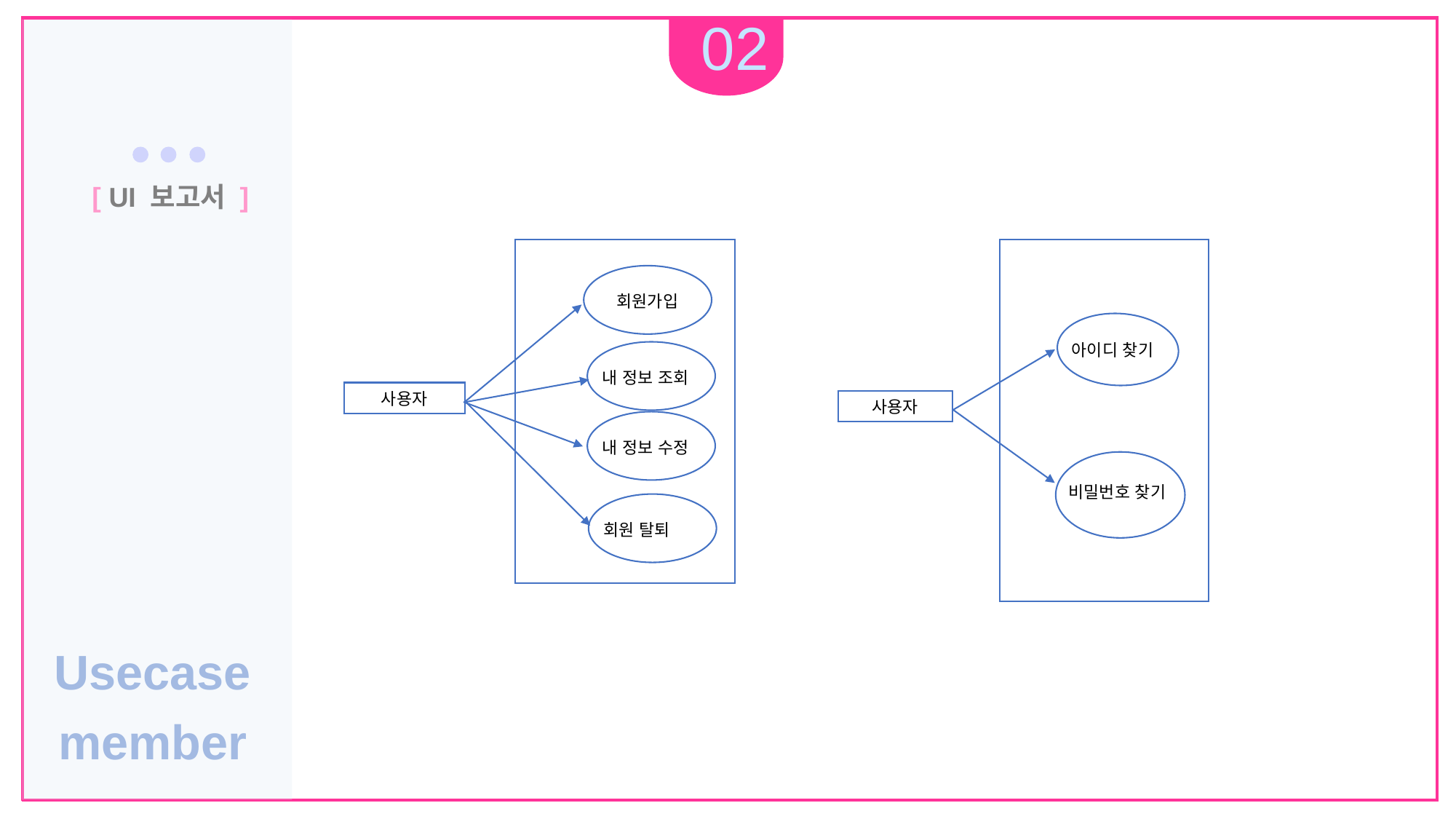

02

01

[ UI 보고서 ]

   회원가입

내 정보 조회

내 정보 수정

회원 탈퇴
사용자

아이디 찾기

비밀번호 찾기
사용자
Usecase
member